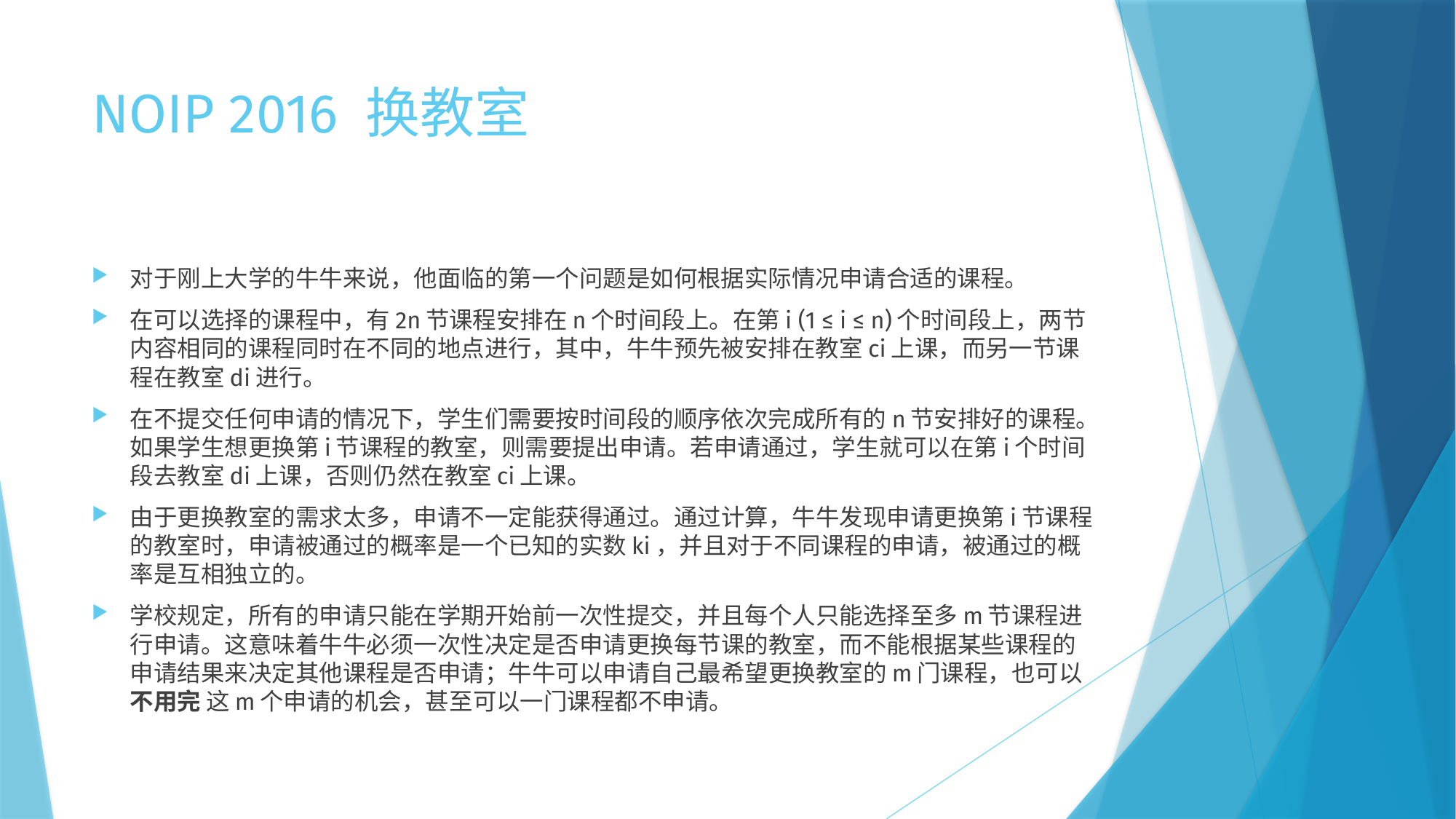

# NOIP 2016 换教室
对于刚上大学的牛牛来说，他面临的第一个问题是如何根据实际情况申请合适的课程。
在可以选择的课程中，有2n节课程安排在n个时间段上。在第i (1 ≤ i ≤ n)个时间段上，两节内容相同的课程同时在不同的地点进行，其中，牛牛预先被安排在教室ci上课，而另一节课程在教室di进行。
在不提交任何申请的情况下，学生们需要按时间段的顺序依次完成所有的n节安排好的课程。如果学生想更换第i节课程的教室，则需要提出申请。若申请通过，学生就可以在第i个时间段去教室di上课，否则仍然在教室ci上课。
由于更换教室的需求太多，申请不一定能获得通过。通过计算，牛牛发现申请更换第i节课程的教室时，申请被通过的概率是一个已知的实数ki，并且对于不同课程的申请，被通过的概率是互相独立的。
学校规定，所有的申请只能在学期开始前一次性提交，并且每个人只能选择至多m节课程进行申请。这意味着牛牛必须一次性决定是否申请更换每节课的教室，而不能根据某些课程的申请结果来决定其他课程是否申请；牛牛可以申请自己最希望更换教室的m门课程，也可以 不用完 这m个申请的机会，甚至可以一门课程都不申请。